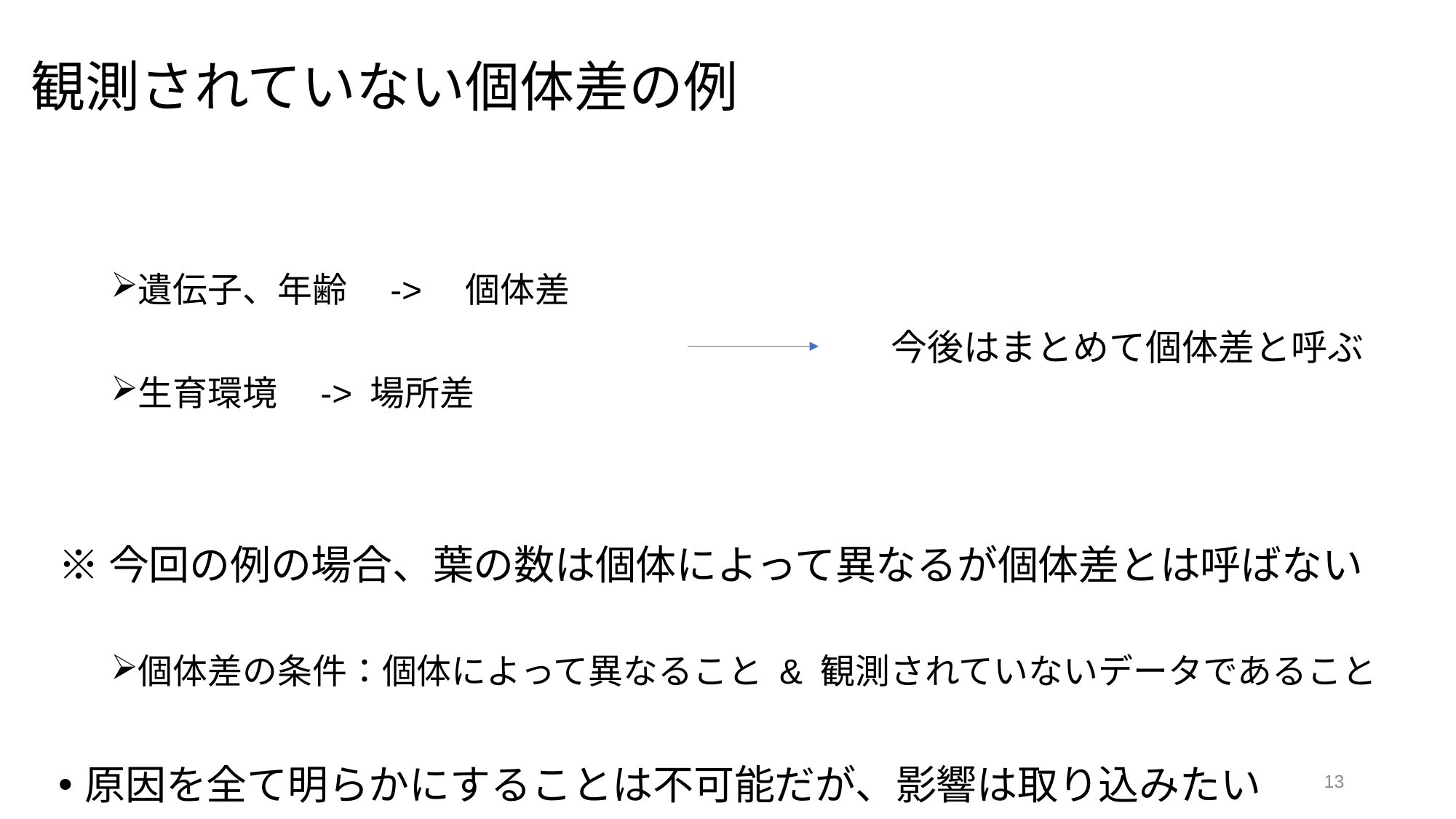

# 観測されていない個体差の例

遺伝子、年齢　->　個体差

生育環境　-> 場所差

※今回の例の場合、葉の数は個体によって異なるが個体差とは呼ばない

個体差の条件：個体によって異なること & 観測されていないデータであること

原因を全て明らかにすることは不可能だが、影響は取り込みたい

今後はまとめて個体差と呼ぶ
13